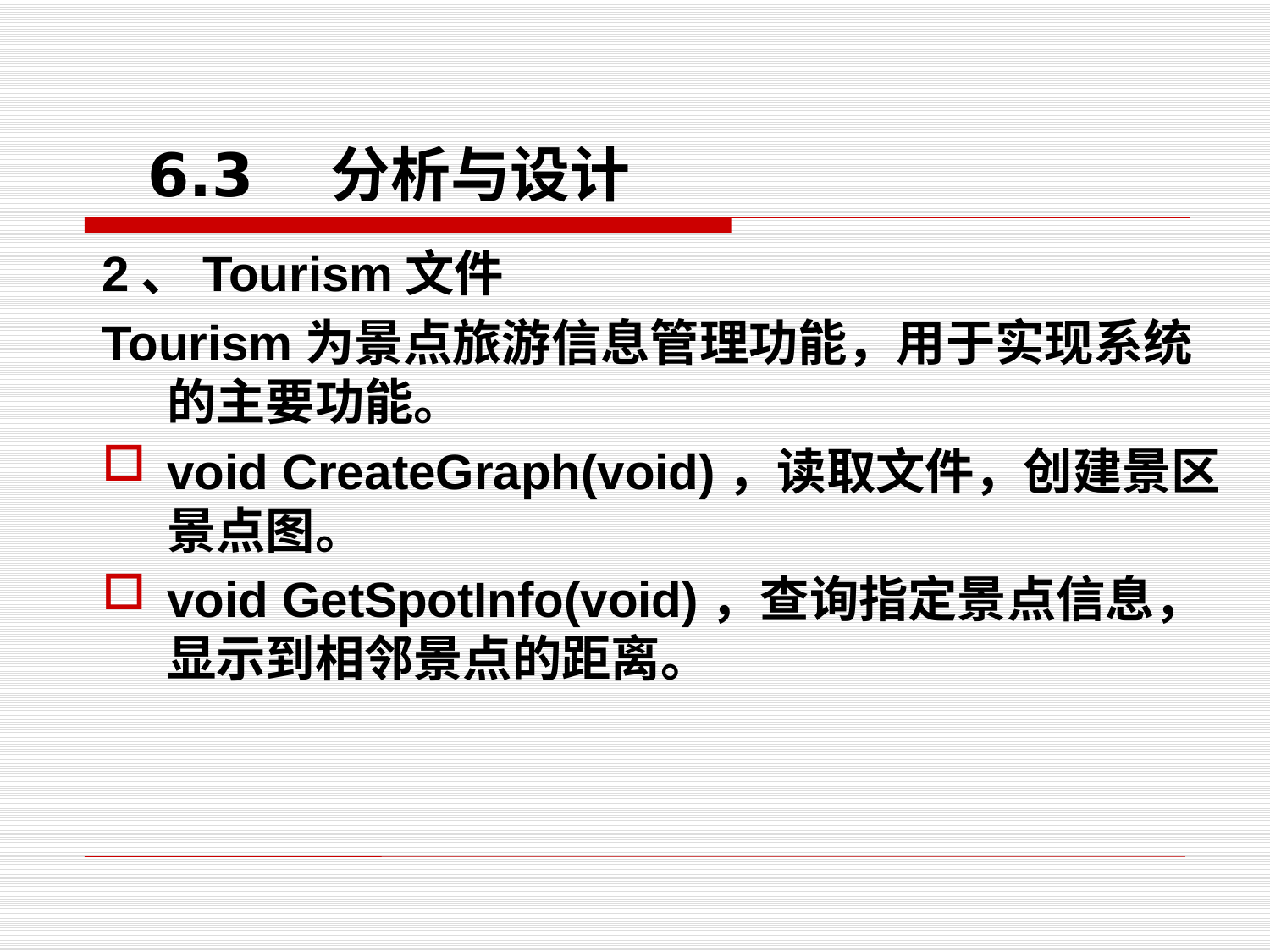

6.3   分析与设计
# 2、Tourism文件
Tourism为景点旅游信息管理功能，用于实现系统的主要功能。
void CreateGraph(void)，读取文件，创建景区景点图。
void GetSpotInfo(void)，查询指定景点信息，显示到相邻景点的距离。